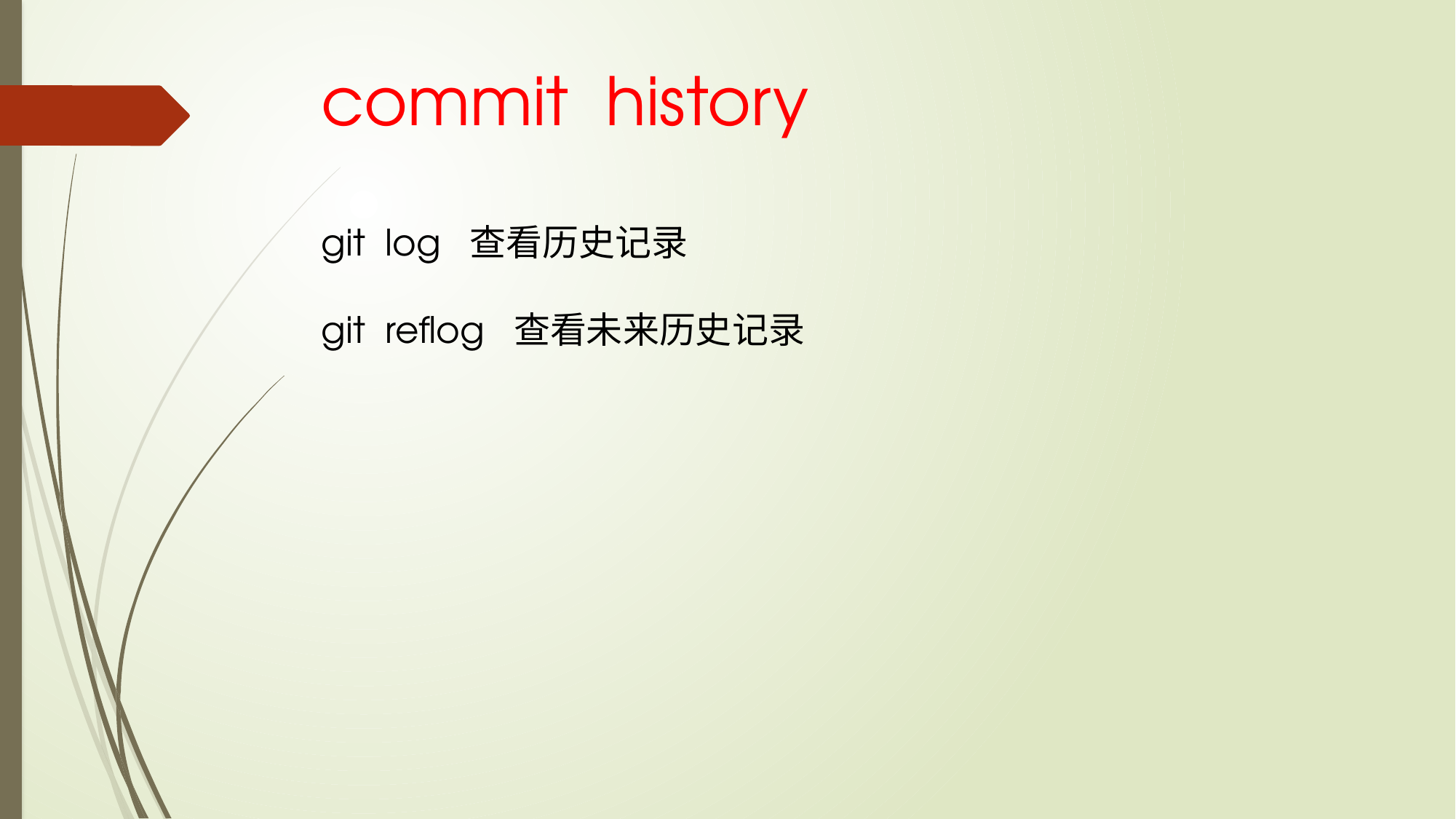

commit  history

git  log  查看历史记录

git  reflog  查看未来历史记录